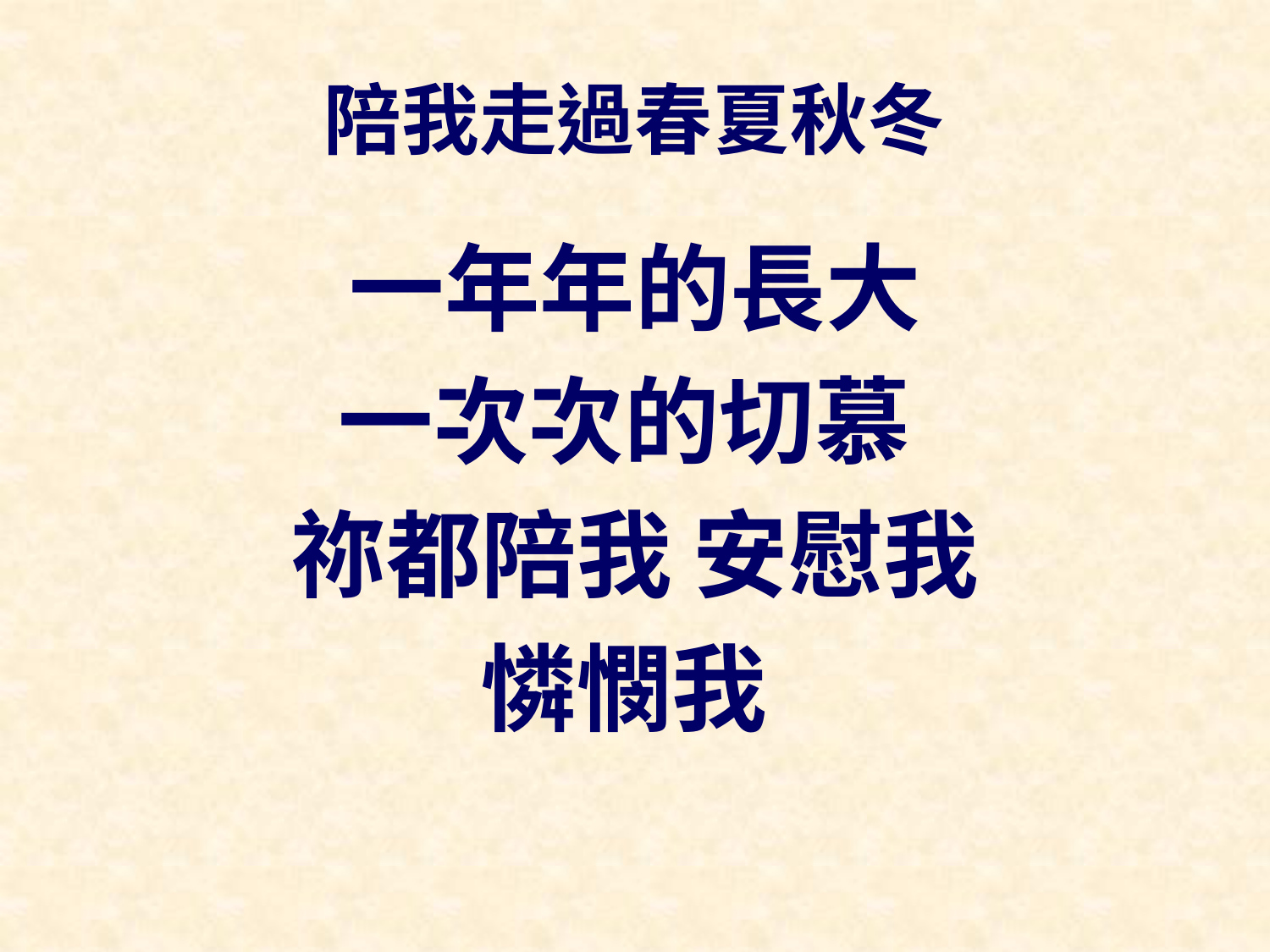

# 陪我走過春夏秋冬
一年年的長大
一次次的切慕
祢都陪我 安慰我
憐憫我